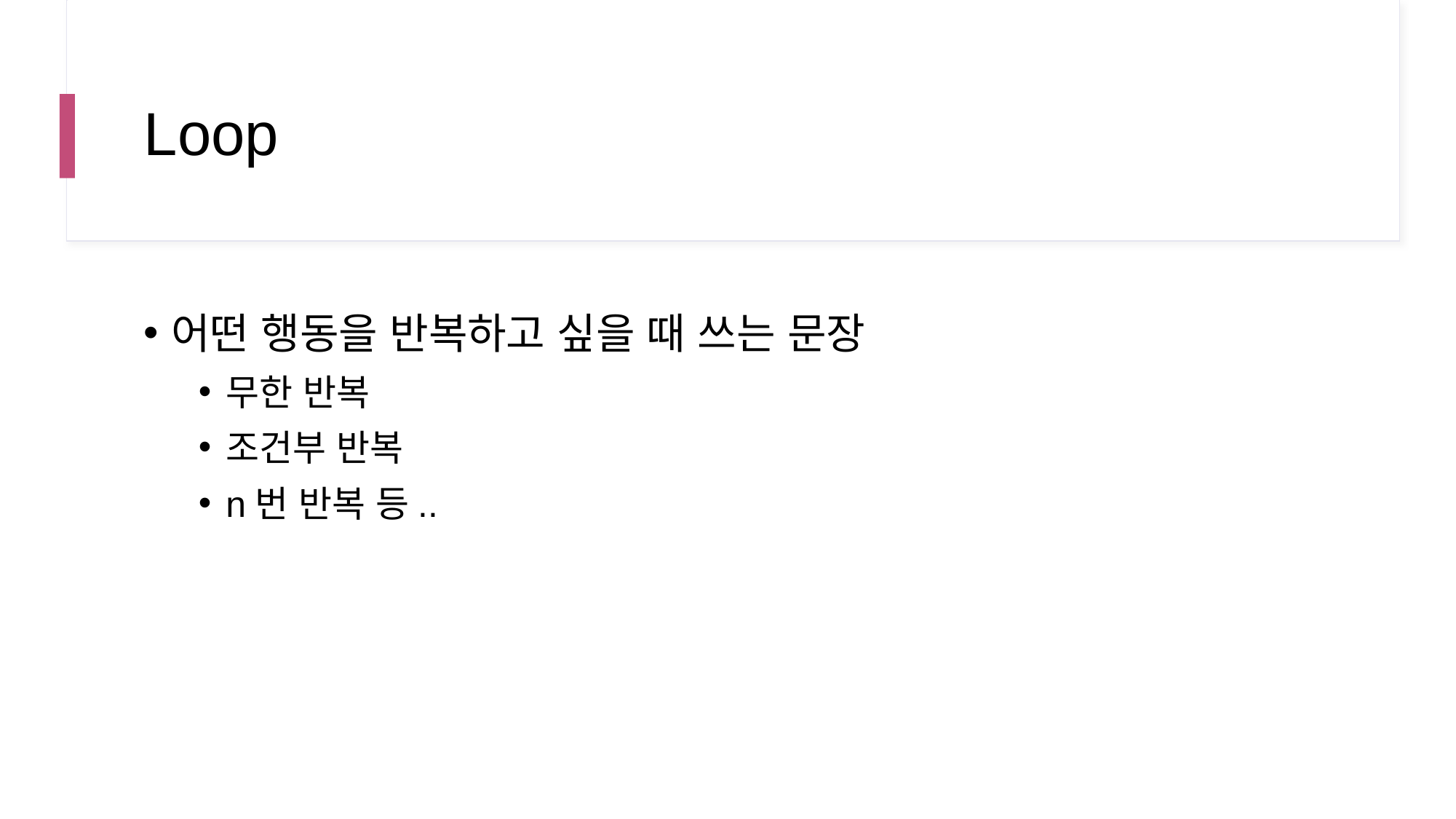

# Loop
어떤 행동을 반복하고 싶을 때 쓰는 문장
무한 반복
조건부 반복
n번 반복 등..